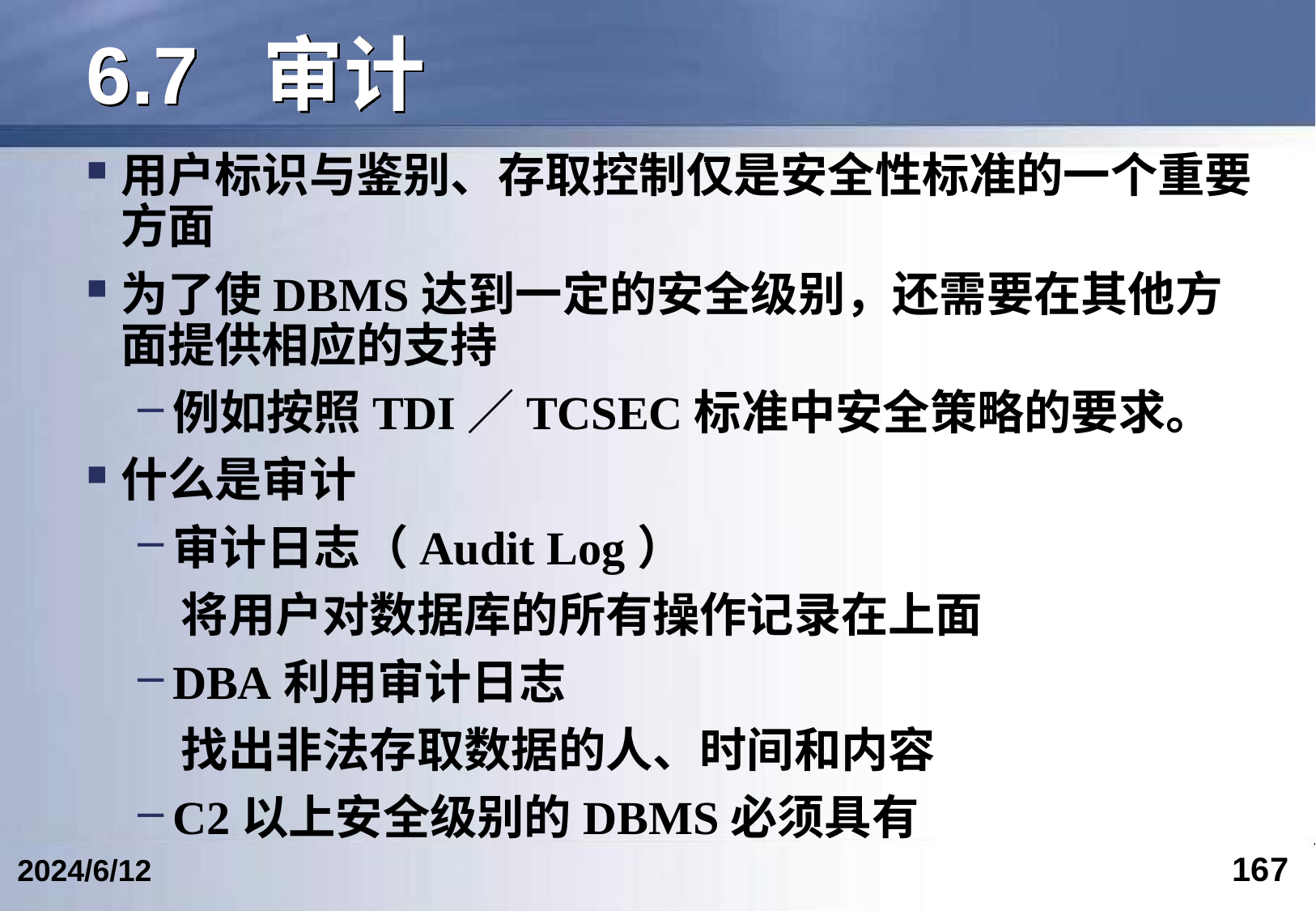

# 6.7  审计
用户标识与鉴别、存取控制仅是安全性标准的一个重要方面
为了使DBMS达到一定的安全级别，还需要在其他方面提供相应的支持
例如按照TDI／TCSEC标准中安全策略的要求。
什么是审计
审计日志（Audit Log）
   将用户对数据库的所有操作记录在上面
DBA利用审计日志
   找出非法存取数据的人、时间和内容
C2以上安全级别的DBMS必须具有
167
2024/6/12